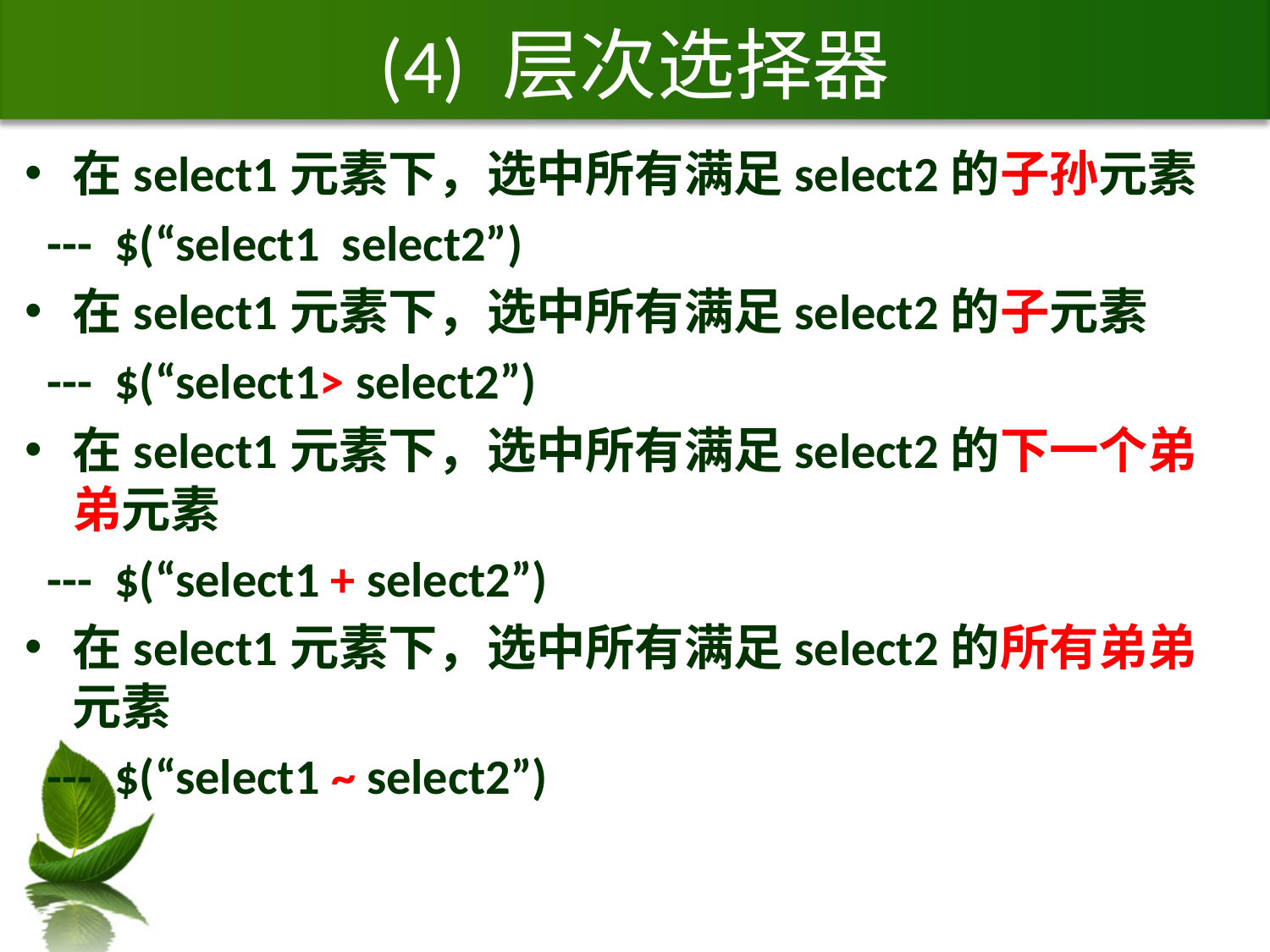

# (4) 层次选择器
在select1元素下，选中所有满足select2的子孙元素
  ---  $(“select1  select2”)
在select1元素下，选中所有满足select2的子元素
  ---  $(“select1> select2”)
在select1元素下，选中所有满足select2的下一个弟弟元素
  ---  $(“select1 + select2”)
在select1元素下，选中所有满足select2的所有弟弟元素
  ---  $(“select1 ~ select2”)